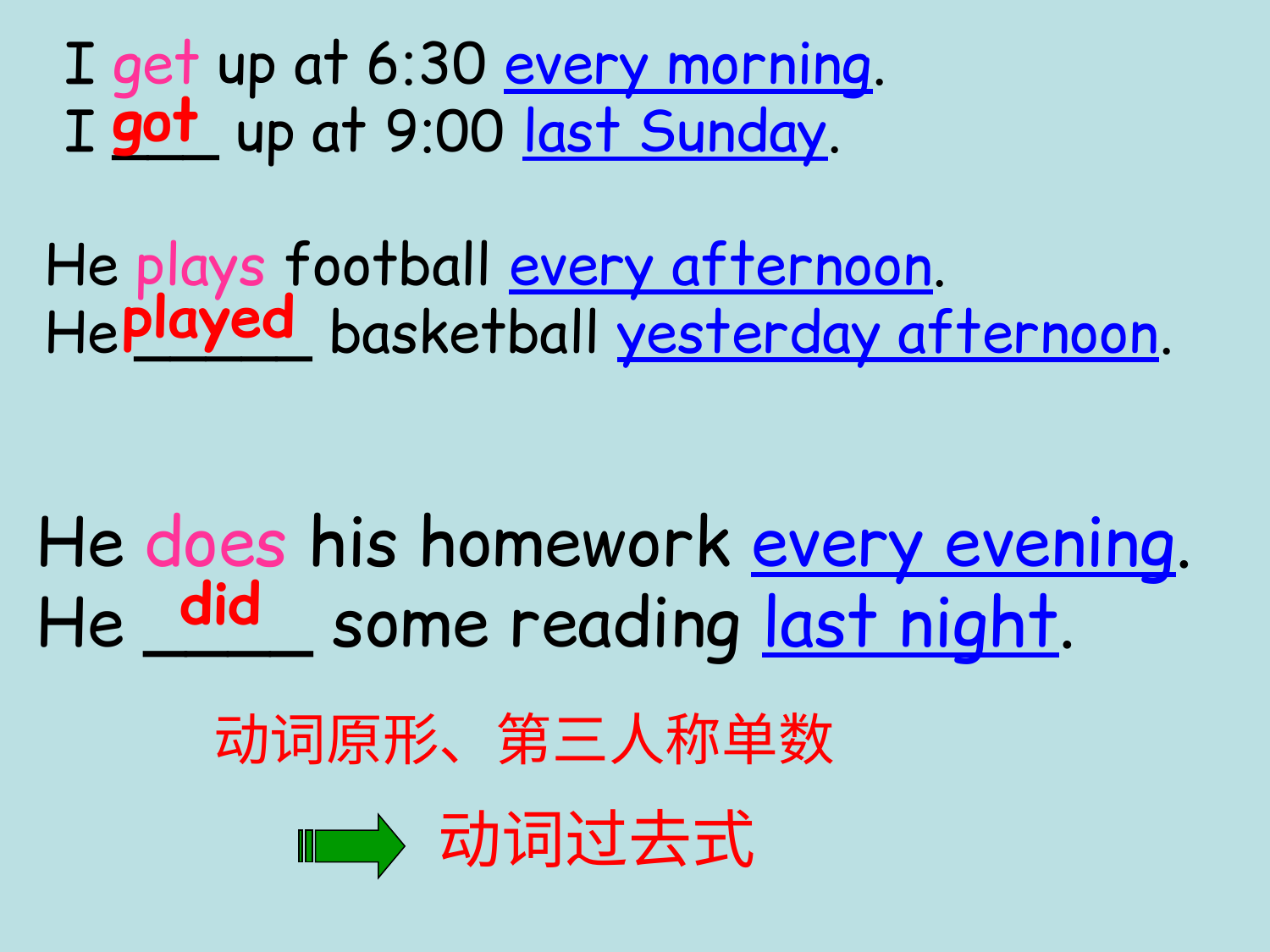

I get up at 6:30 every morning.
I ___ up at 9:00 last Sunday.
got
He plays football every afternoon.
He _____ basketball yesterday afternoon.
played
He does his homework every evening.
He ____ some reading last night.
did
动词原形、第三人称单数
动词过去式